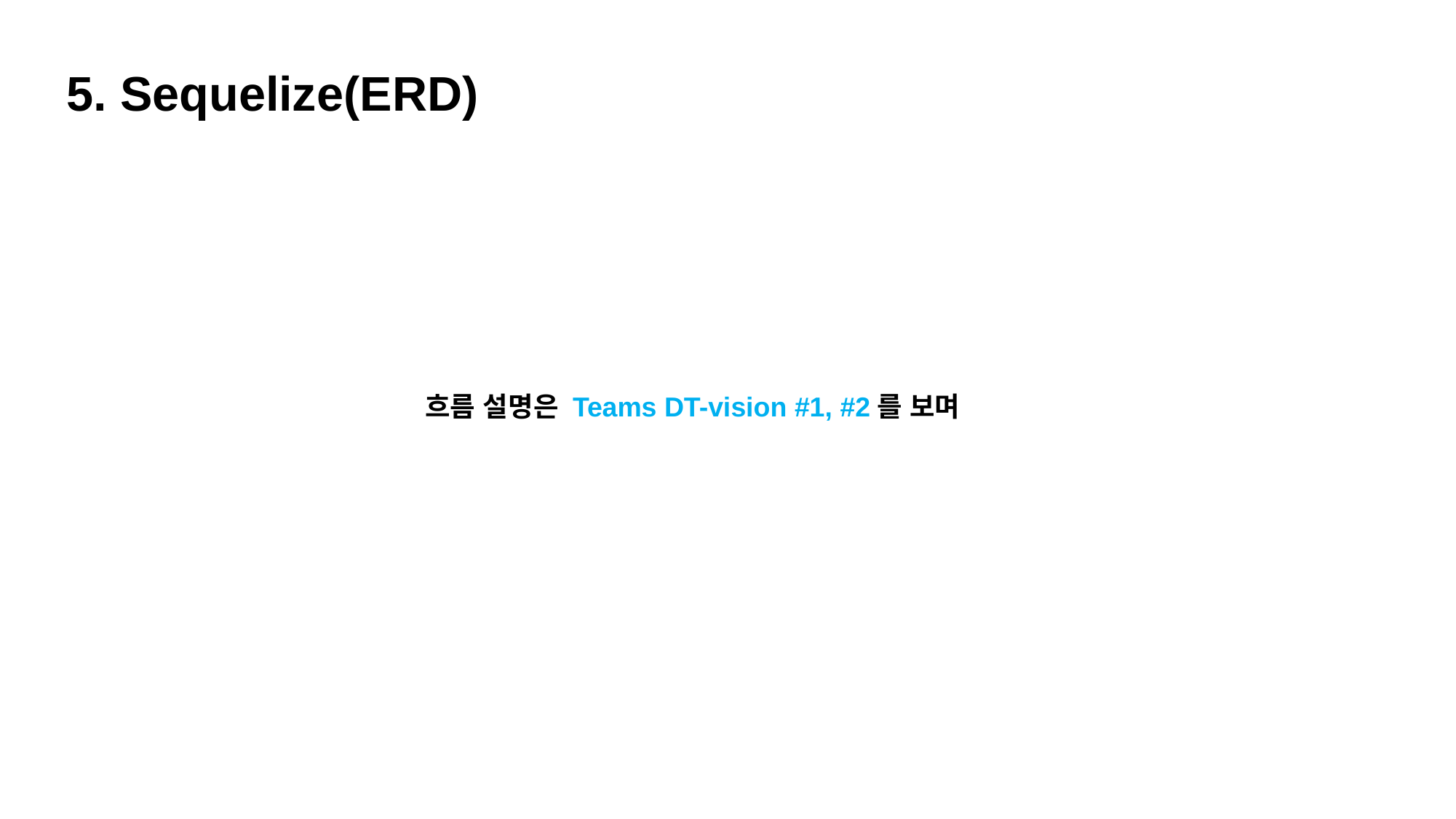

5. Sequelize(ERD)

흐름 설명은 Teams DT-vision #1, #2를 보며